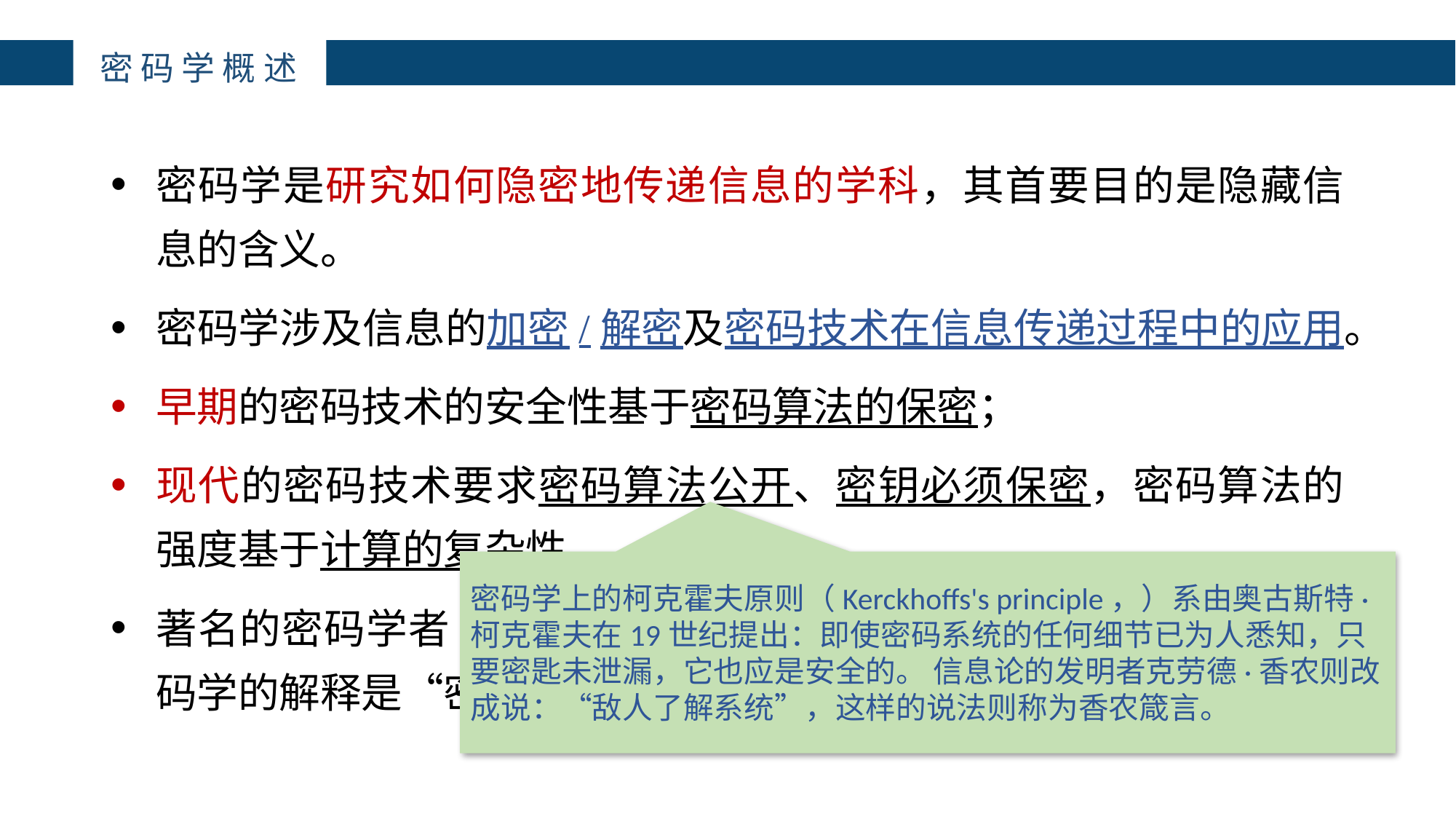

# 密码学概述
密码学是研究如何隐密地传递信息的学科，其首要目的是隐藏信息的含义。
密码学涉及信息的加密/解密及密码技术在信息传递过程中的应用。
早期的密码技术的安全性基于密码算法的保密；
现代的密码技术要求密码算法公开、密钥必须保密，密码算法的强度基于计算的复杂性。
著名的密码学者Ron Rivest（RSA密码算法的发明者之一）对密码学的解释是“密码学是关于如何在敌人存在的环境中通讯”。

密码学上的柯克霍夫原则（Kerckhoffs's principle，）系由奥古斯特·柯克霍夫在19世纪提出：即使密码系统的任何细节已为人悉知，只要密匙未泄漏，它也应是安全的。 信息论的发明者克劳德·香农则改成说：“敌人了解系统”，这样的说法则称为香农箴言。